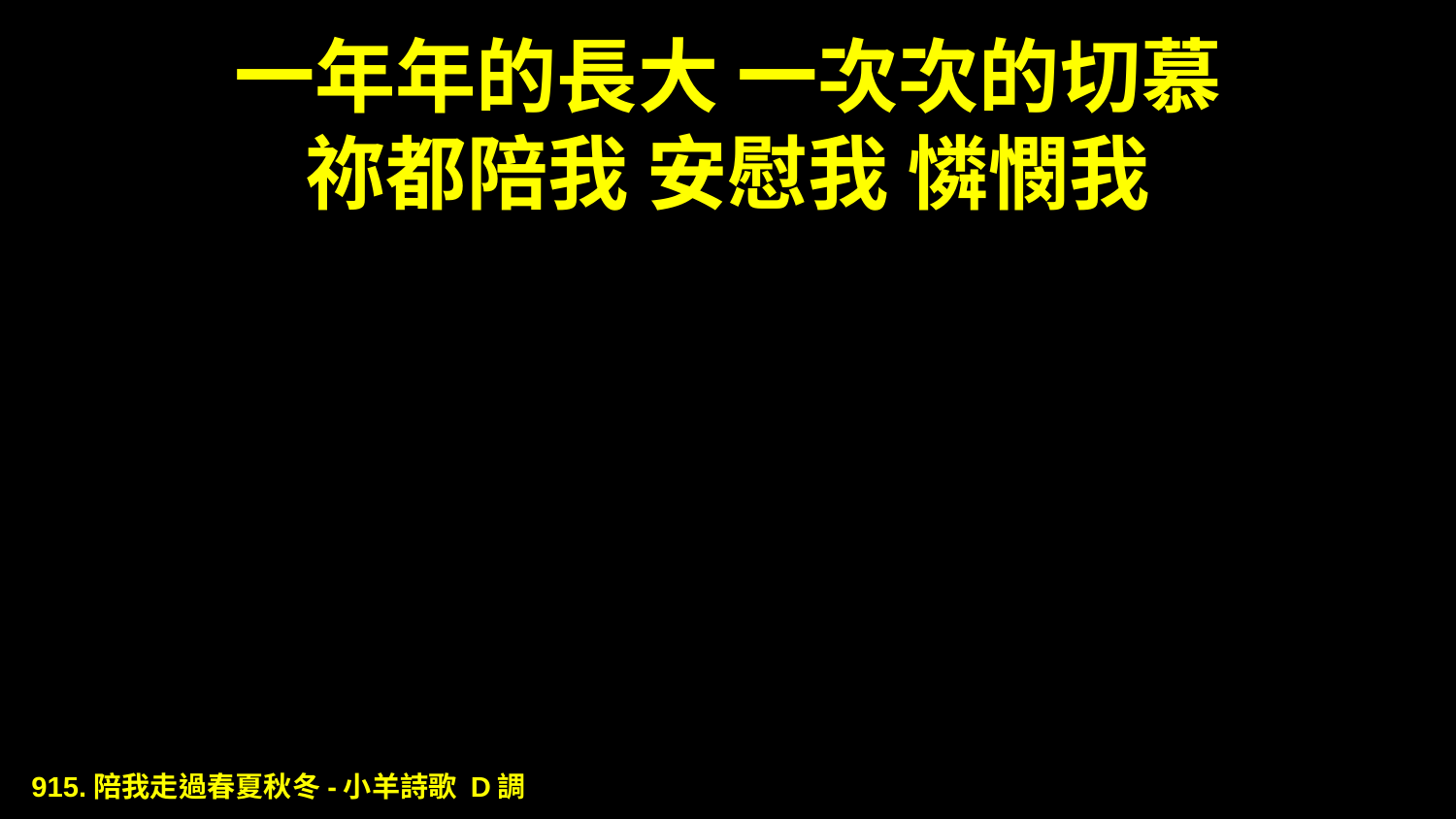

# 一年年的長大 一次次的切慕 祢都陪我 安慰我 憐憫我
915.陪我走過春夏秋冬-小羊詩歌 D調